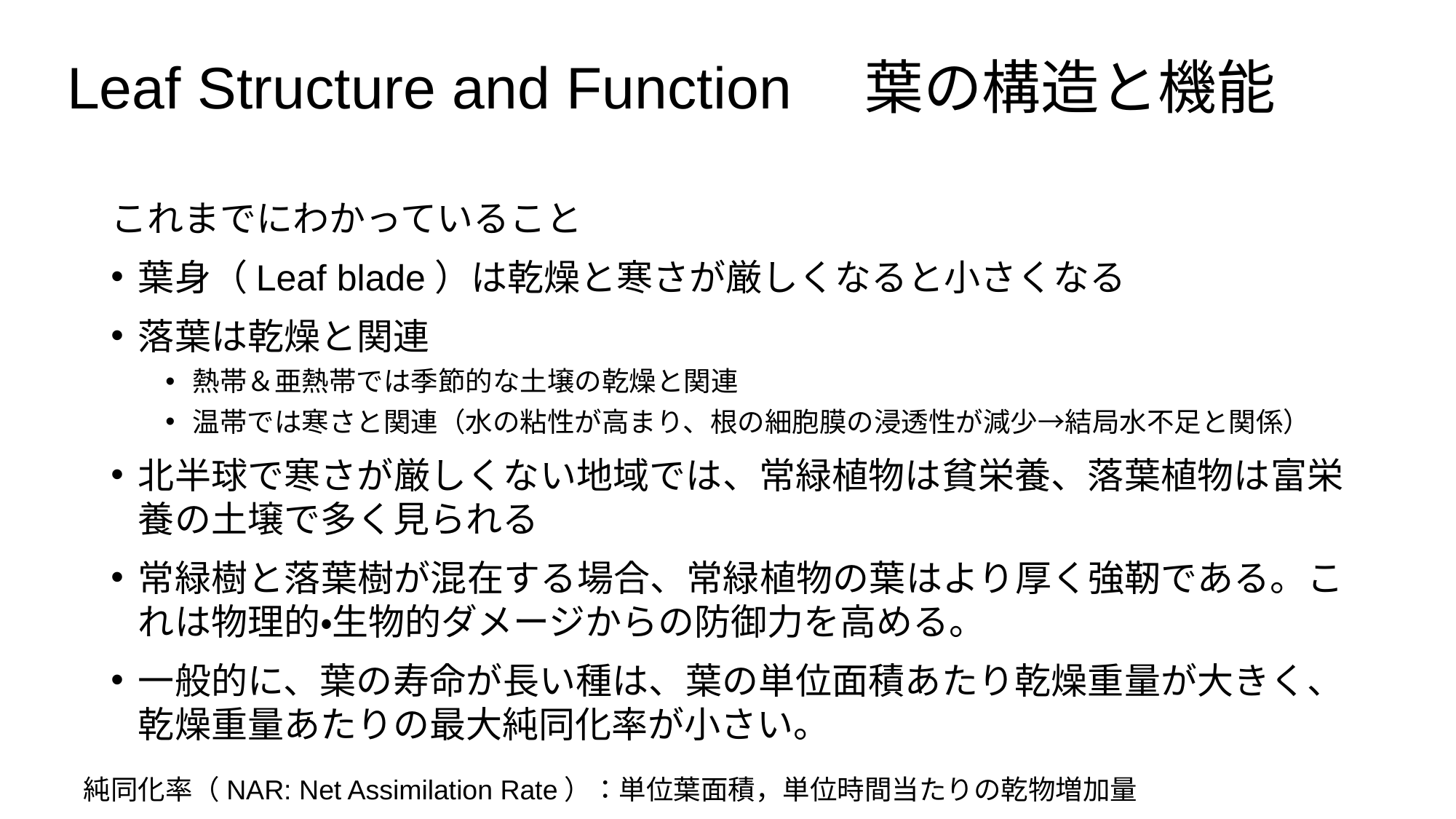

# Leaf Structure and Function　葉の構造と機能
これまでにわかっていること
葉身（Leaf blade）は乾燥と寒さが厳しくなると小さくなる
落葉は乾燥と関連
熱帯＆亜熱帯では季節的な土壌の乾燥と関連
温帯では寒さと関連（水の粘性が高まり、根の細胞膜の浸透性が減少→結局水不足と関係）
北半球で寒さが厳しくない地域では、常緑植物は貧栄養、落葉植物は富栄養の土壌で多く見られる
常緑樹と落葉樹が混在する場合、常緑植物の葉はより厚く強靭である。これは物理的・生物的ダメージからの防御力を高める。
一般的に、葉の寿命が長い種は、葉の単位面積あたり乾燥重量が大きく、乾燥重量あたりの最大純同化率が小さい。
純同化率（NAR: Net Assimilation Rate）：単位葉面積，単位時間当たりの乾物増加量